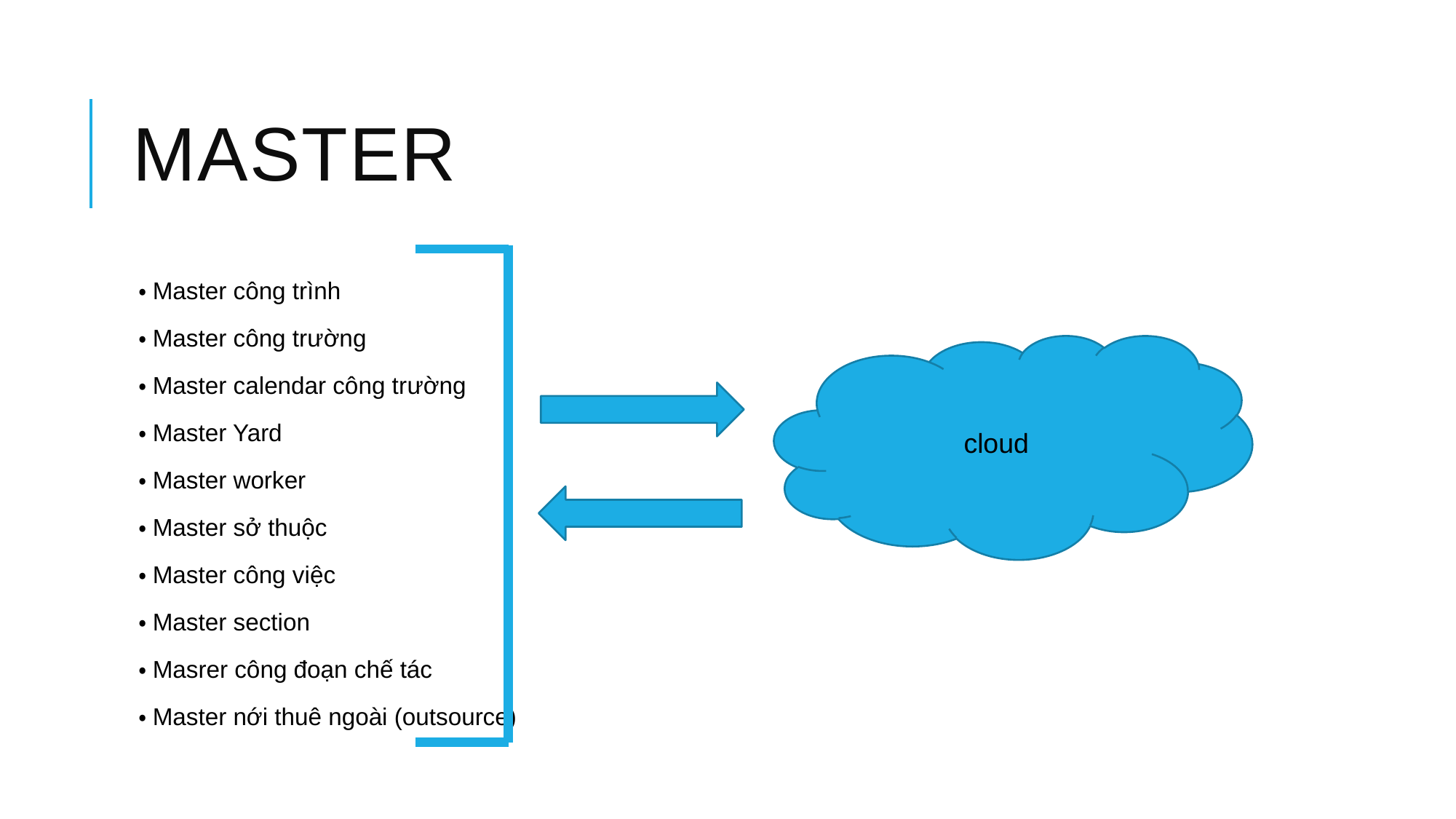

# Master
・Master công trình
・Master công trường
・Master calendar công trường
・Master Yard
・Master worker
・Master sở thuộc
・Master công việc
・Master section
・Masrer công đoạn chế tác
・Master nới thuê ngoài (outsource)

cloud